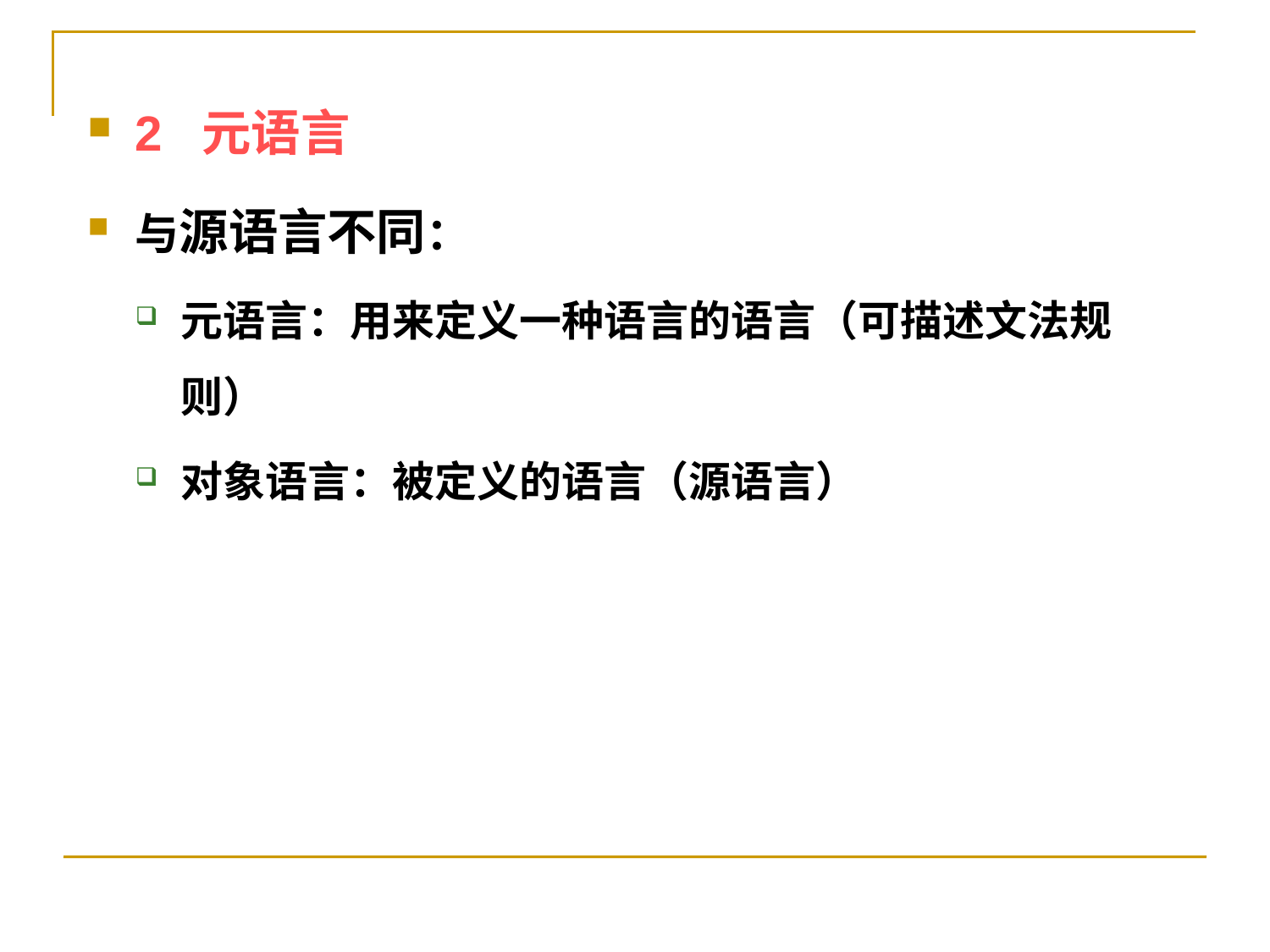

2  元语言
与源语言不同：
元语言：用来定义一种语言的语言（可描述文法规则）
对象语言：被定义的语言（源语言）
32